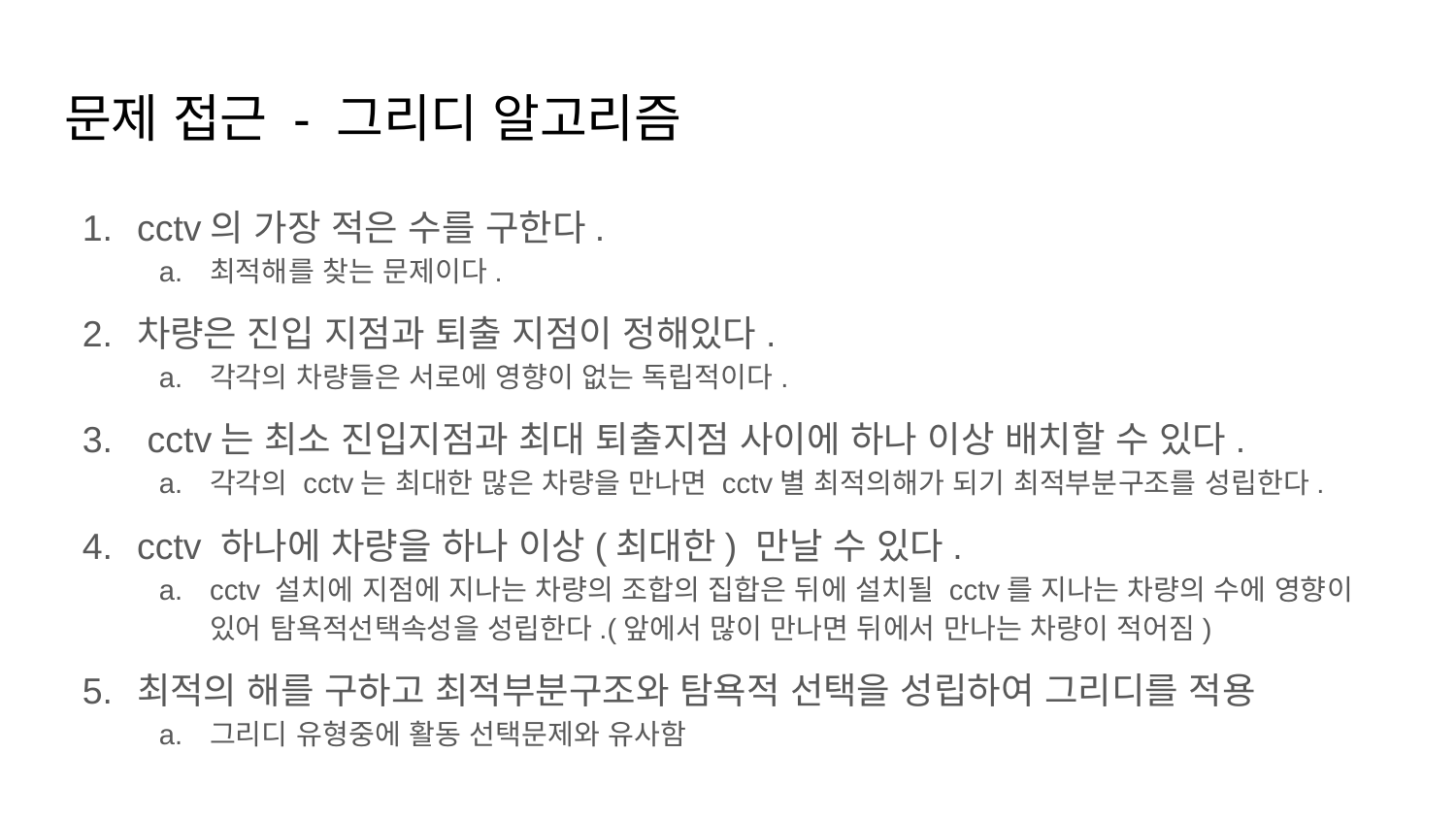

# 문제 접근 - 그리디 알고리즘
cctv의 가장 적은 수를 구한다.
최적해를 찾는 문제이다.
차량은 진입 지점과 퇴출 지점이 정해있다.
각각의 차량들은 서로에 영향이 없는 독립적이다.
 cctv는 최소 진입지점과 최대 퇴출지점 사이에 하나 이상 배치할 수 있다.
각각의 cctv는 최대한 많은 차량을 만나면 cctv별 최적의해가 되기 최적부분구조를 성립한다.
cctv 하나에 차량을 하나 이상(최대한) 만날 수 있다.
cctv 설치에 지점에 지나는 차량의 조합의 집합은 뒤에 설치될 cctv를 지나는 차량의 수에 영향이 있어 탐욕적선택속성을 성립한다.(앞에서 많이 만나면 뒤에서 만나는 차량이 적어짐)
최적의 해를 구하고 최적부분구조와 탐욕적 선택을 성립하여 그리디를 적용
그리디 유형중에 활동 선택문제와 유사함